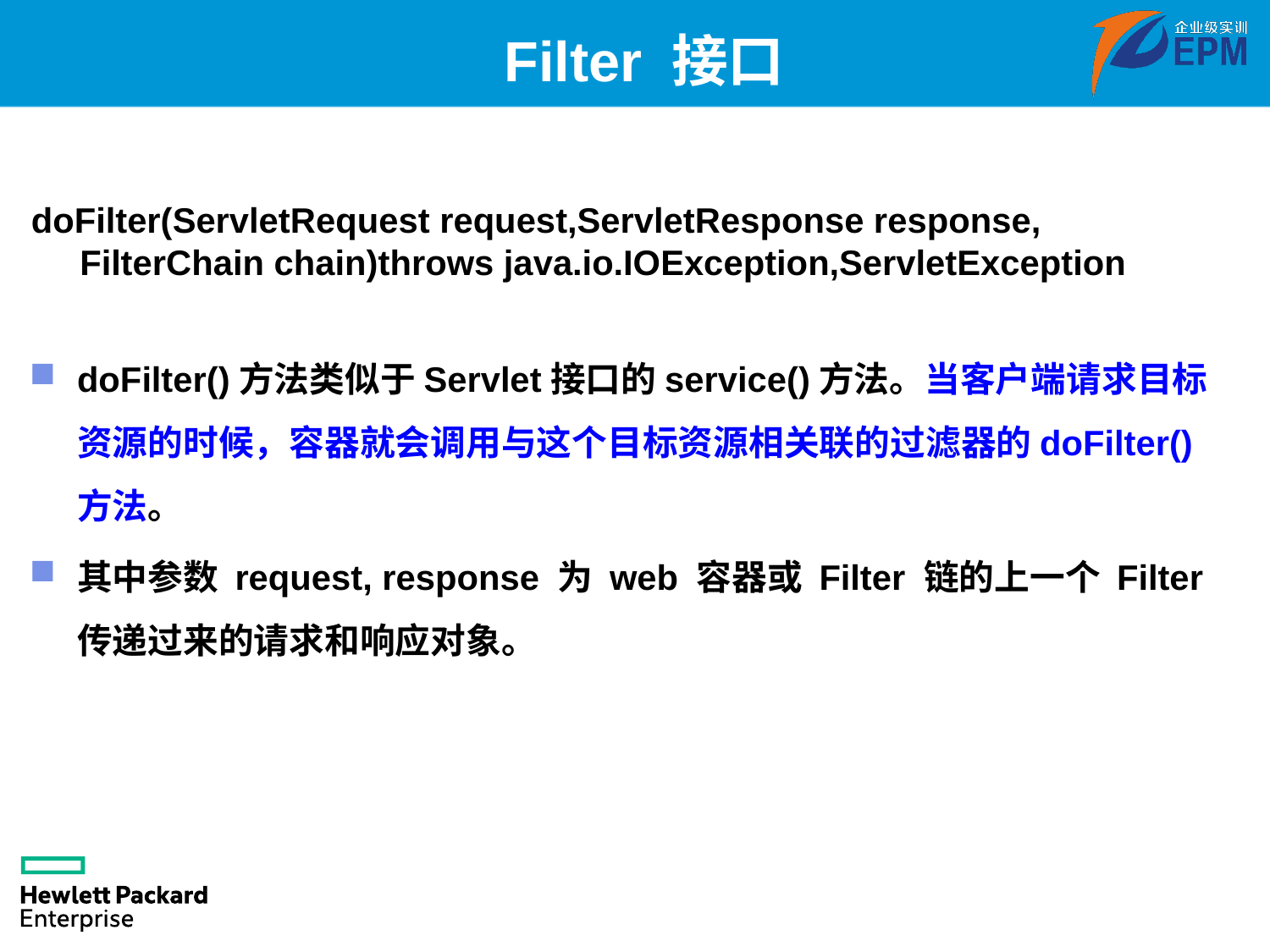

# Filter 接口
doFilter(ServletRequest request,ServletResponse response,
     FilterChain chain)throws java.io.IOException,ServletException
doFilter()方法类似于Servlet接口的service()方法。当客户端请求目标资源的时候，容器就会调用与这个目标资源相关联的过滤器的doFilter()方法。
其中参数 request, response 为 web 容器或 Filter 链的上一个 Filter 传递过来的请求和响应对象。